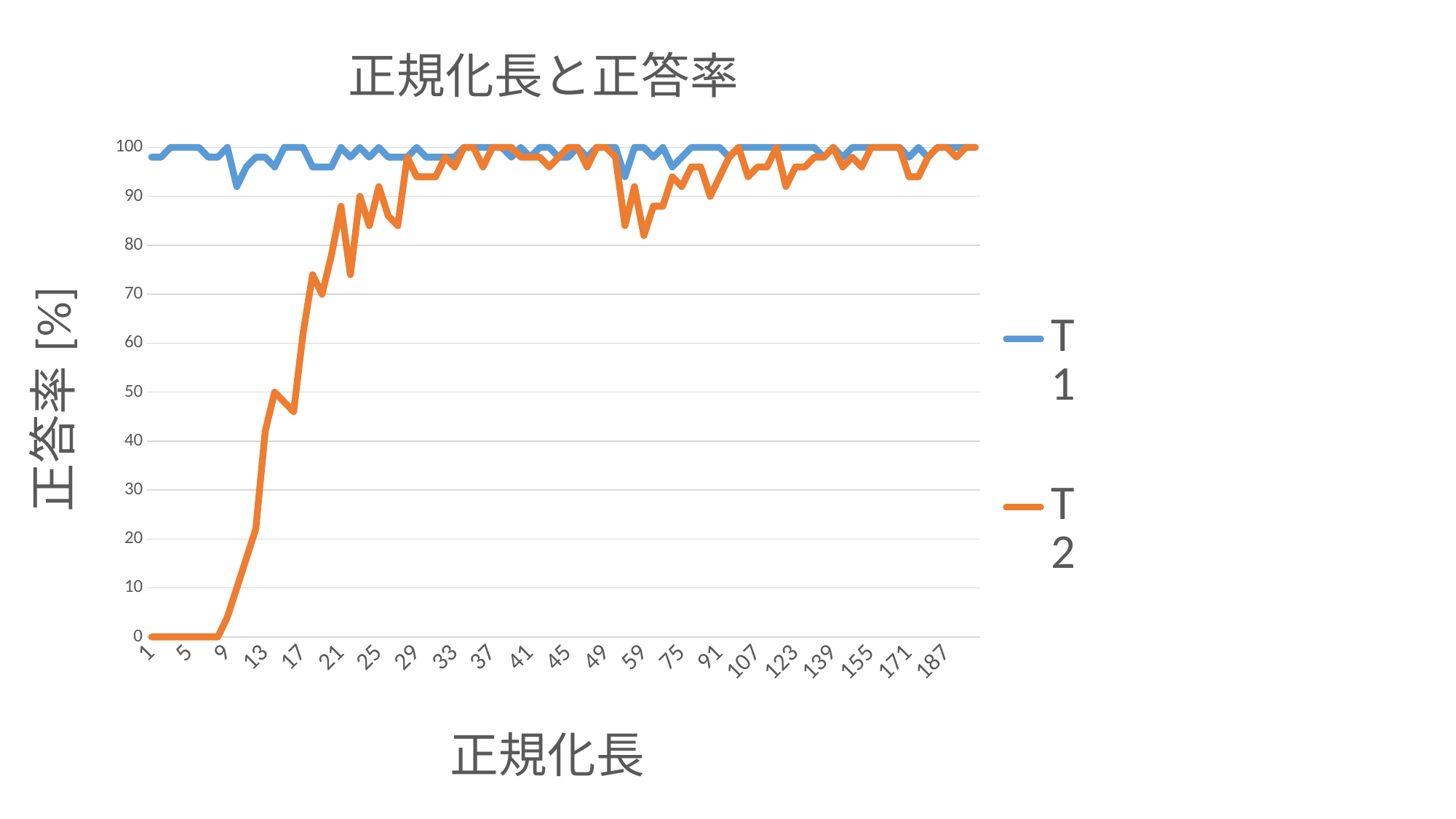

### Chart: 正規化長と正答率

| Category | T1 | T2 |
|---|---|---|
| 1 | 98.0 | 0.0 |
| 2 | 98.0 | 0.0 |
| 3 | 100.0 | 0.0 |
| 4 | 100.0 | 0.0 |
| 5 | 100.0 | 0.0 |
| 6 | 100.0 | 0.0 |
| 7 | 98.0 | 0.0 |
| 8 | 98.0 | 0.0 |
| 9 | 100.0 | 4.0 |
| 10 | 92.0 | 10.0 |
| 11 | 96.0 | 16.0 |
| 12 | 98.0 | 22.0 |
| 13 | 98.0 | 42.0 |
| 14 | 96.0 | 50.0 |
| 15 | 100.0 | 48.0 |
| 16 | 100.0 | 46.0 |
| 17 | 100.0 | 62.0 |
| 18 | 96.0 | 74.0 |
| 19 | 96.0 | 70.0 |
| 20 | 96.0 | 78.0 |
| 21 | 100.0 | 88.0 |
| 22 | 98.0 | 74.0 |
| 23 | 100.0 | 90.0 |
| 24 | 98.0 | 84.0 |
| 25 | 100.0 | 92.0 |
| 26 | 98.0 | 86.0 |
| 27 | 98.0 | 84.0 |
| 28 | 98.0 | 98.0 |
| 29 | 100.0 | 94.0 |
| 30 | 98.0 | 94.0 |
| 31 | 98.0 | 94.0 |
| 32 | 98.0 | 98.0 |
| 33 | 98.0 | 96.0 |
| 34 | 100.0 | 100.0 |
| 35 | 100.0 | 100.0 |
| 36 | 100.0 | 96.0 |
| 37 | 100.0 | 100.0 |
| 38 | 100.0 | 100.0 |
| 39 | 98.0 | 100.0 |
| 40 | 100.0 | 98.0 |
| 41 | 98.0 | 98.0 |
| 42 | 100.0 | 98.0 |
| 43 | 100.0 | 96.0 |
| 44 | 98.0 | 98.0 |
| 45 | 98.0 | 100.0 |
| 46 | 100.0 | 100.0 |
| 47 | 98.0 | 96.0 |
| 48 | 100.0 | 100.0 |
| 49 | 100.0 | 100.0 |
| 50 | 100.0 | 98.0 |
| 51 | 94.0 | 84.0 |
| 55 | 100.0 | 92.0 |
| 59 | 100.0 | 82.0 |
| 63 | 98.0 | 88.0 |
| 67 | 100.0 | 88.0 |
| 71 | 96.0 | 94.0 |
| 75 | 98.0 | 92.0 |
| 79 | 100.0 | 96.0 |
| 83 | 100.0 | 96.0 |
| 87 | 100.0 | 90.0 |
| 91 | 100.0 | 94.0 |
| 95 | 98.0 | 98.0 |
| 99 | 100.0 | 100.0 |
| 103 | 100.0 | 94.0 |
| 107 | 100.0 | 96.0 |
| 111 | 100.0 | 96.0 |
| 115 | 100.0 | 100.0 |
| 119 | 100.0 | 92.0 |
| 123 | 100.0 | 96.0 |
| 127 | 100.0 | 96.0 |
| 131 | 100.0 | 98.0 |
| 135 | 98.0 | 98.0 |
| 139 | 100.0 | 100.0 |
| 143 | 98.0 | 96.0 |
| 147 | 100.0 | 98.0 |
| 151 | 100.0 | 96.0 |
| 155 | 100.0 | 100.0 |
| 159 | 100.0 | 100.0 |
| 163 | 100.0 | 100.0 |
| 167 | 100.0 | 100.0 |
| 171 | 98.0 | 94.0 |
| 175 | 100.0 | 94.0 |
| 179 | 98.0 | 98.0 |
| 183 | 100.0 | 100.0 |
| 187 | 100.0 | 100.0 |
| 191 | 100.0 | 98.0 |
| 195 | 100.0 | 100.0 |
| 199 | 100.0 | 100.0 |